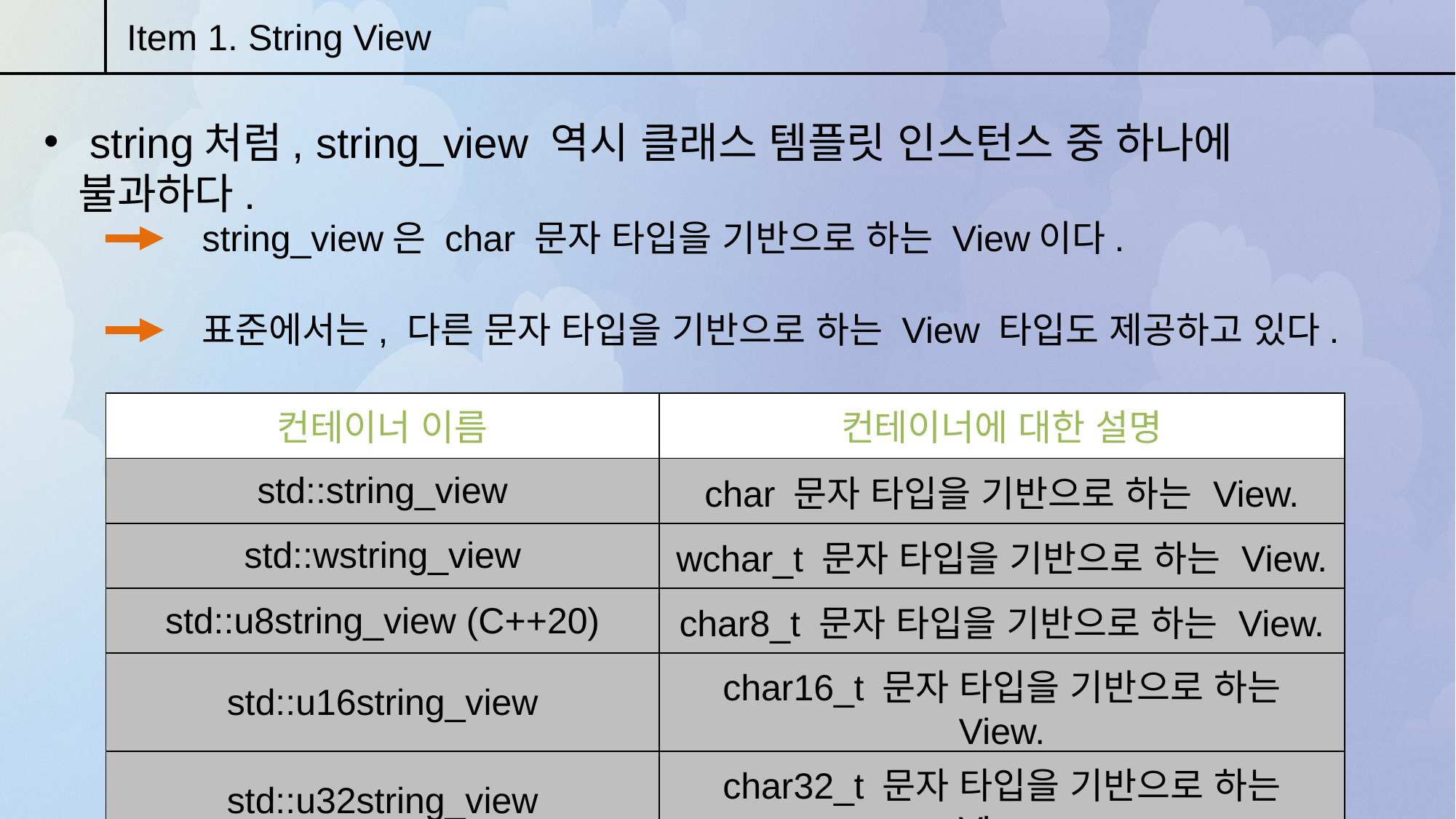

Item 1. String View
 string처럼, string_view 역시 클래스 템플릿 인스턴스 중 하나에 불과하다.
string_view은 char 문자 타입을 기반으로 하는 View이다.
표준에서는, 다른 문자 타입을 기반으로 하는 View 타입도 제공하고 있다.
| 컨테이너 이름 | 컨테이너에 대한 설명 |
| --- | --- |
| std::string\_view | char 문자 타입을 기반으로 하는 View. |
| std::wstring\_view | wchar\_t 문자 타입을 기반으로 하는 View. |
| std::u8string\_view (C++20) | char8\_t 문자 타입을 기반으로 하는 View. |
| std::u16string\_view | char16\_t 문자 타입을 기반으로 하는 View. |
| std::u32string\_view | char32\_t 문자 타입을 기반으로 하는 View. |